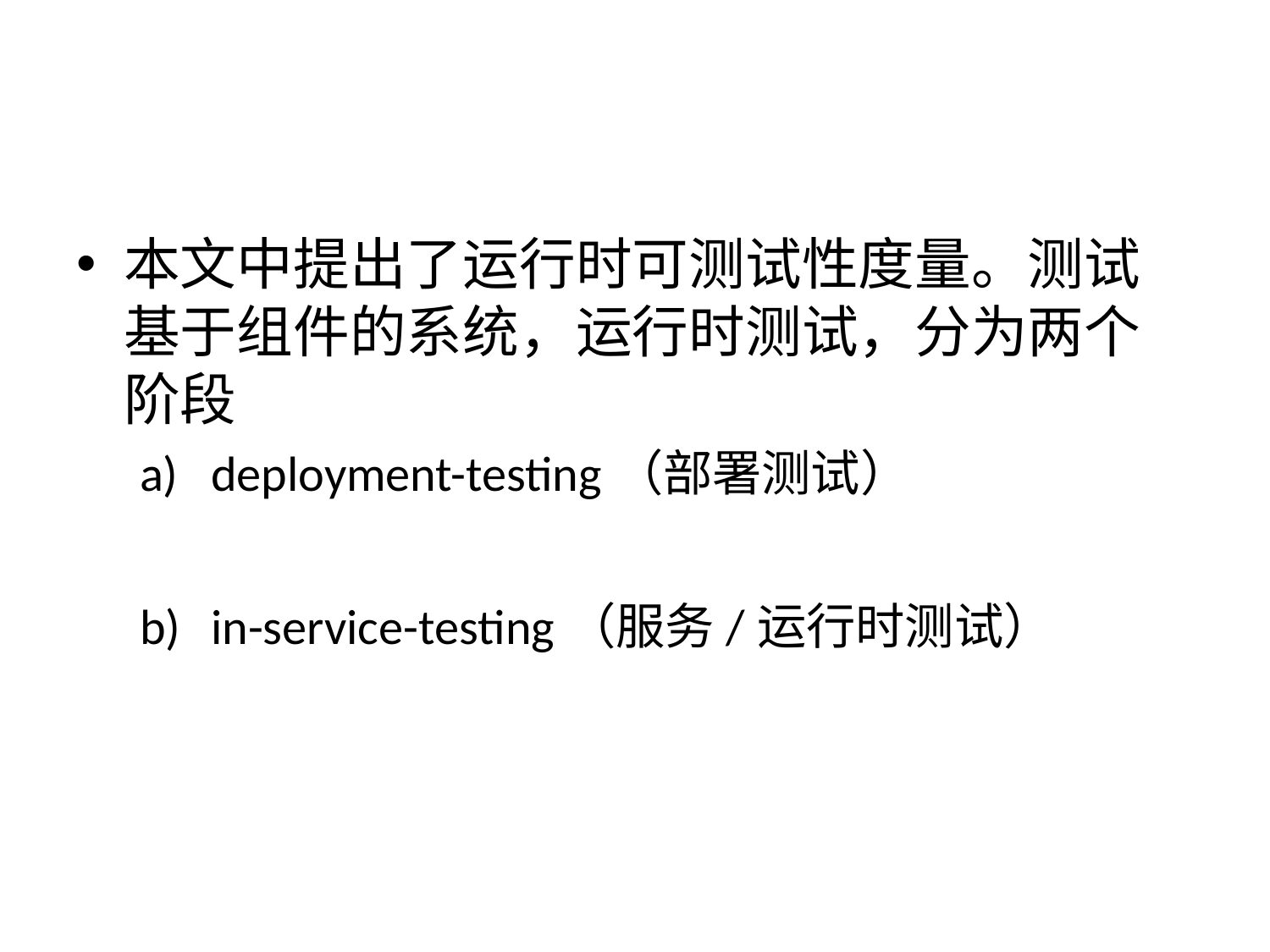

#
本文中提出了运行时可测试性度量。测试基于组件的系统，运行时测试，分为两个阶段
deployment-testing（部署测试）

in-service-testing（服务/运行时测试）